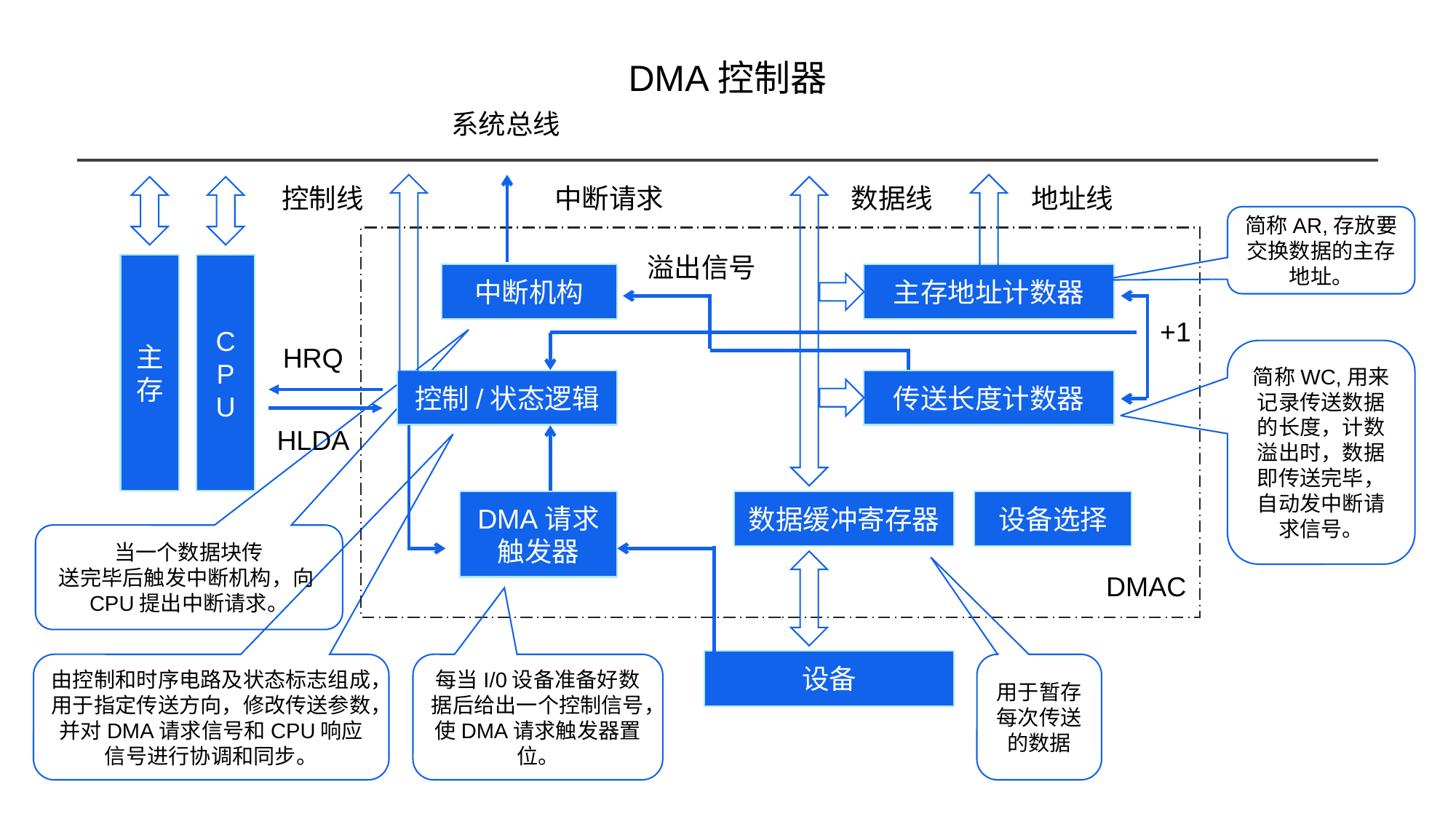

DMA控制器
系统总线

控制线
中断请求
数据线
地址线

简称AR,存放要交换数据的主存地址。

溢出信号
主存
CPU
中断机构
主存地址计数器

+1
HRQ
简称WC,用来记录传送数据的长度，计数溢出时，数据即传送完毕，自动发中断请
求信号。
控制/状态逻辑
传送长度计数器

HLDA
DMA请求触发器
数据缓冲寄存器
设备选择
当一个数据块传
送完毕后触发中断机构，向CPU提出中断请求。

DMAC
设备
由控制和时序电路及状态标志组成，用于指定传送方向，修改传送参数，并对DMA请求信号和CPU响应信号进行协调和同步。
每当I/0设备准备好数据后给出一个控制信号，使DMA请求触发器置位。
用于暂存每次传送的数据